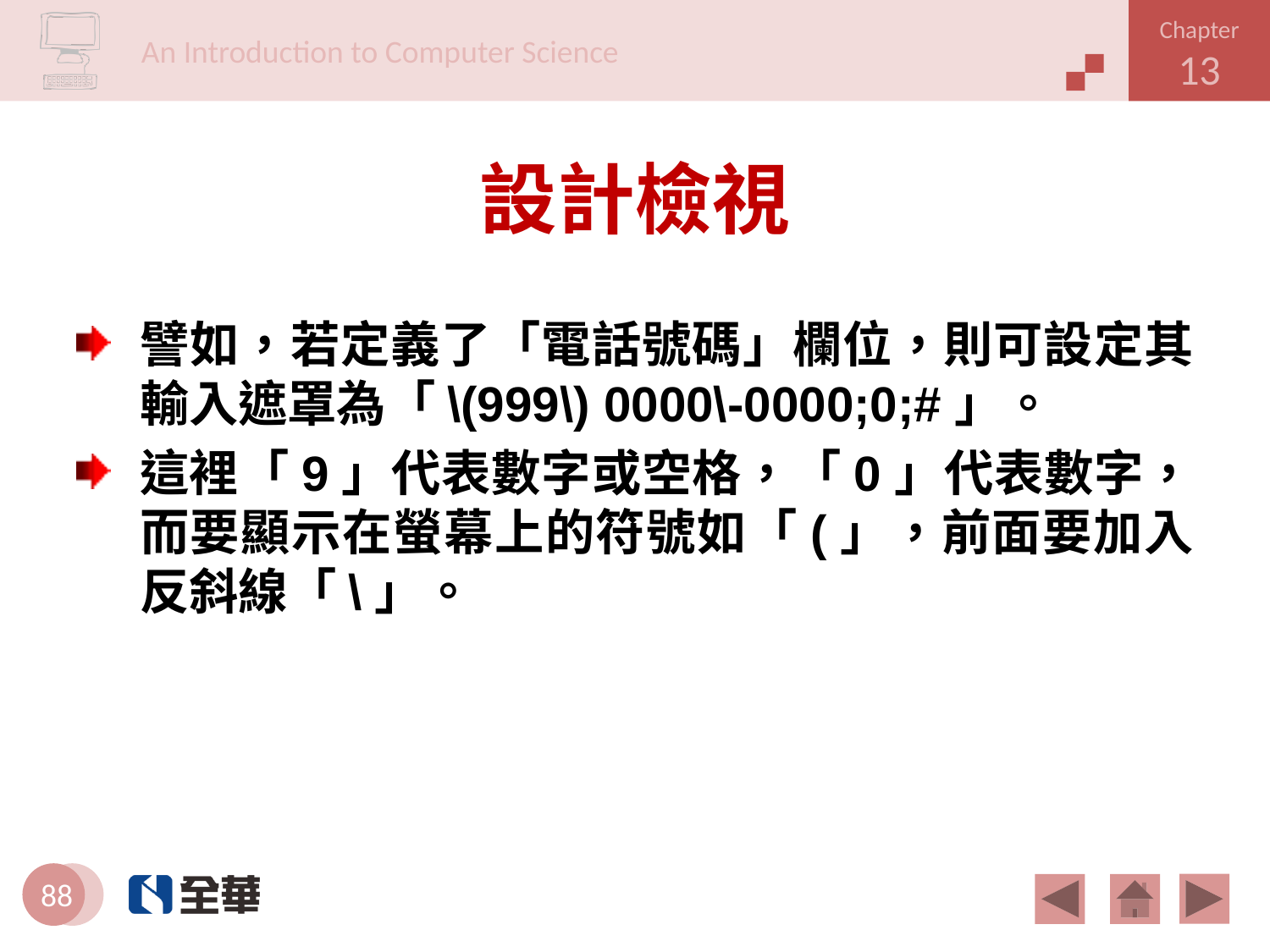

# 設計檢視
譬如，若定義了「電話號碼」欄位，則可設定其輸入遮罩為「\(999\) 0000\-0000;0;#」。
這裡「9」代表數字或空格，「0」代表數字，而要顯示在螢幕上的符號如「(」，前面要加入反斜線「\」。